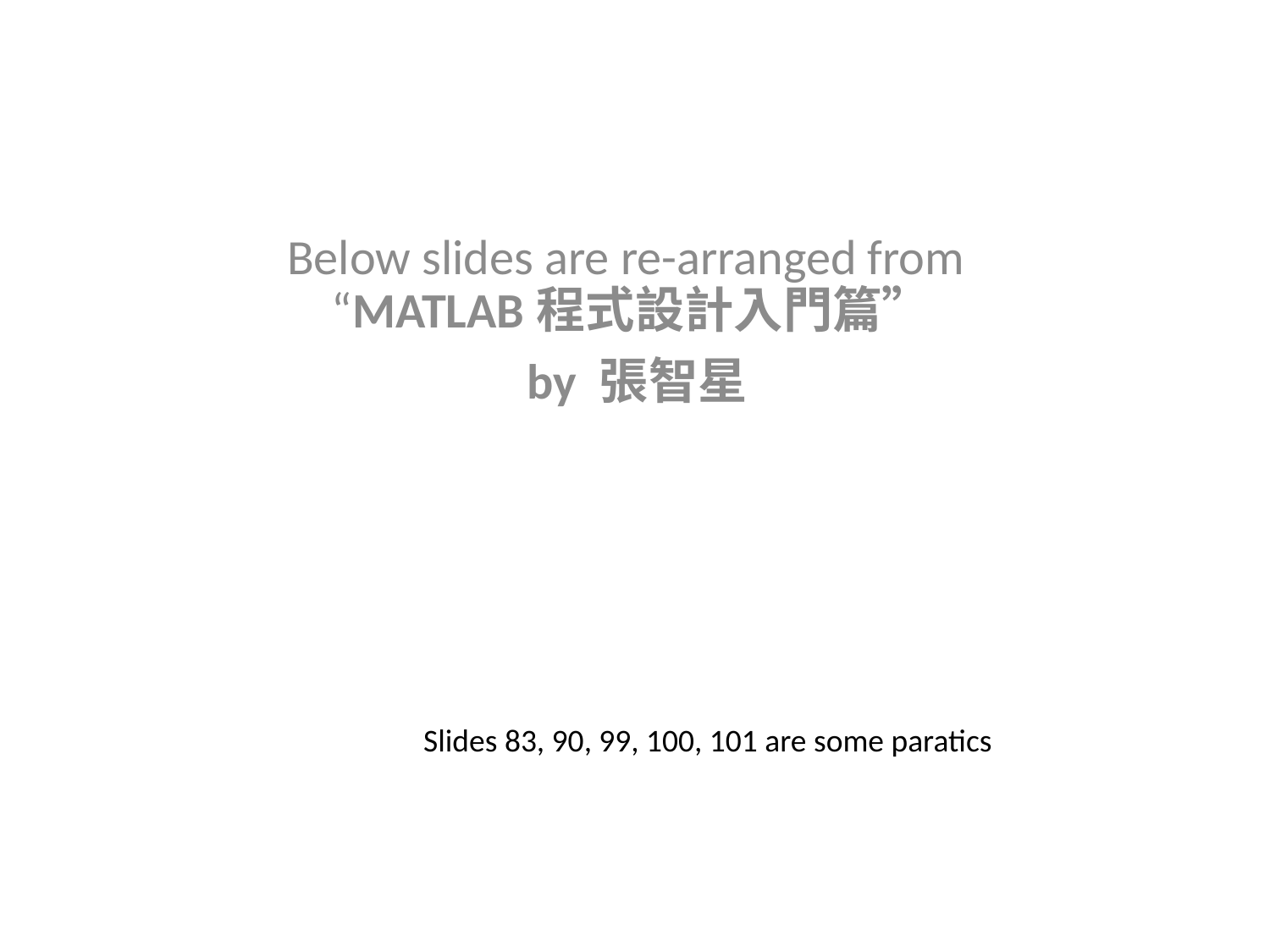

Below slides are re-arranged from
“MATLAB程式設計入門篇”
 by 張智星
Slides 83, 90, 99, 100, 101 are some paratics